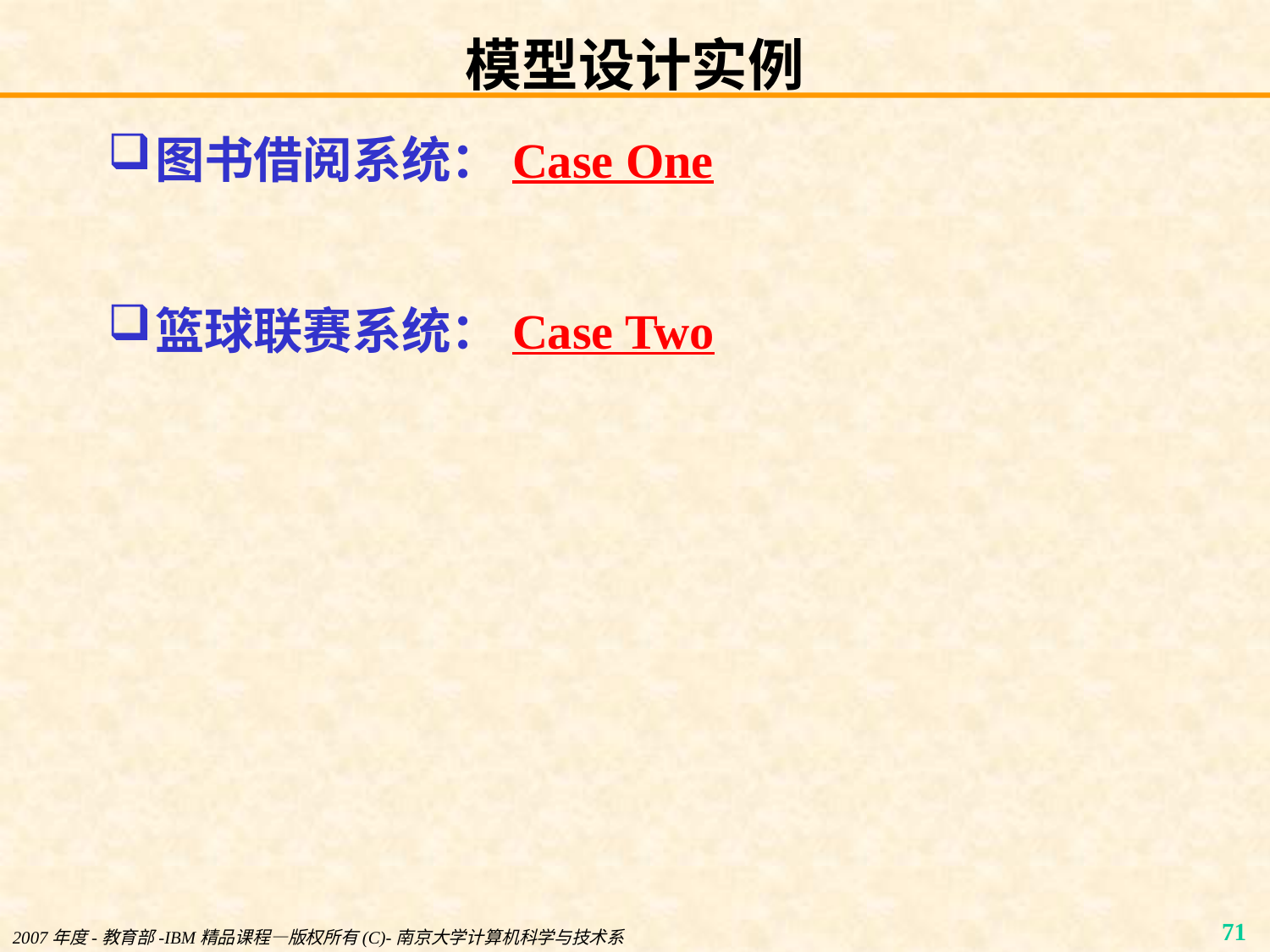

# 模型设计实例
图书借阅系统：Case One

篮球联赛系统：Case Two
71
2007年度-教育部-IBM精品课程—版权所有(C)-南京大学计算机科学与技术系